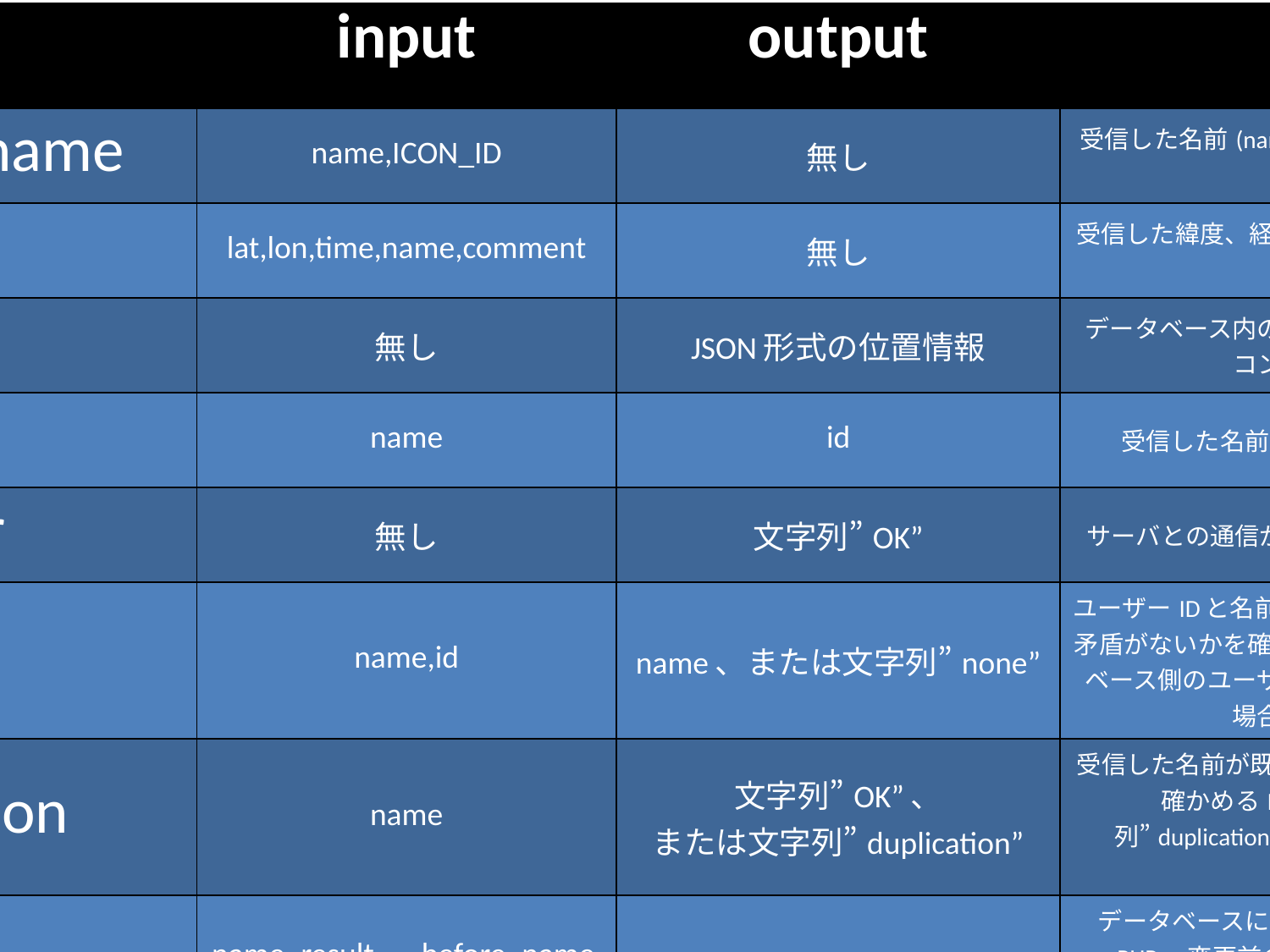

| 名称 | input | output | 概要 |
| --- | --- | --- | --- |
| set\_iconID\_and\_name | name,ICON\_ID | 無し | 受信した名前(name)とアイコンID(ICON\_ID)をデータベースに挿入する。 |
| insert\_mysql | lat,lon,time,name,comment | 無し | 受信した緯度、経度、時間、名前、コメントをデータベースに挿入する。 |
| get\_mysql | 無し | JSON形式の位置情報 | データベース内の全ての位置情報を、ユーザーIDとアイコンIDを付与して送信する。 |
| get\_my\_id | name | id | 受信した名前に対応したユーザーIDを送信する。 |
| check\_server | 無し | 文字列”OK” | サーバとの通信が可能であるかを確かめるためのPHP。 |
| check\_name | name,id | name、または文字列”none” | ユーザーIDと名前の対応に、データベース側と端末側で、矛盾がないかを確かめるPHP。矛盾している場合はデータベース側のユーザーIDと名前の対応を、矛盾していない場合は文字列”none”を返す。 |
| check\_duplication | name | 文字列”OK”、 または文字列”duplication” | 受信した名前が既にデータベースに登録されていないかを確かめるPHP。登録されていた場合は文字列”duplication”、登録されていなかった場合は文字列”OK”を返す。 |
| change\_name | name\_result、before\_name、icon\_id | 無し | データベースに登録されている名前の変更処理を行うPHP。変更前の名前(before\_name)を変更後の名前(name\_result)に変更する。同時に矛盾を防ぐためにicon\_idも更新する。 |
| chnge\_icon\_id | ICON\_ID、name | 無し | データベースに登録されているアイコンIDの変更処理を行う。 |